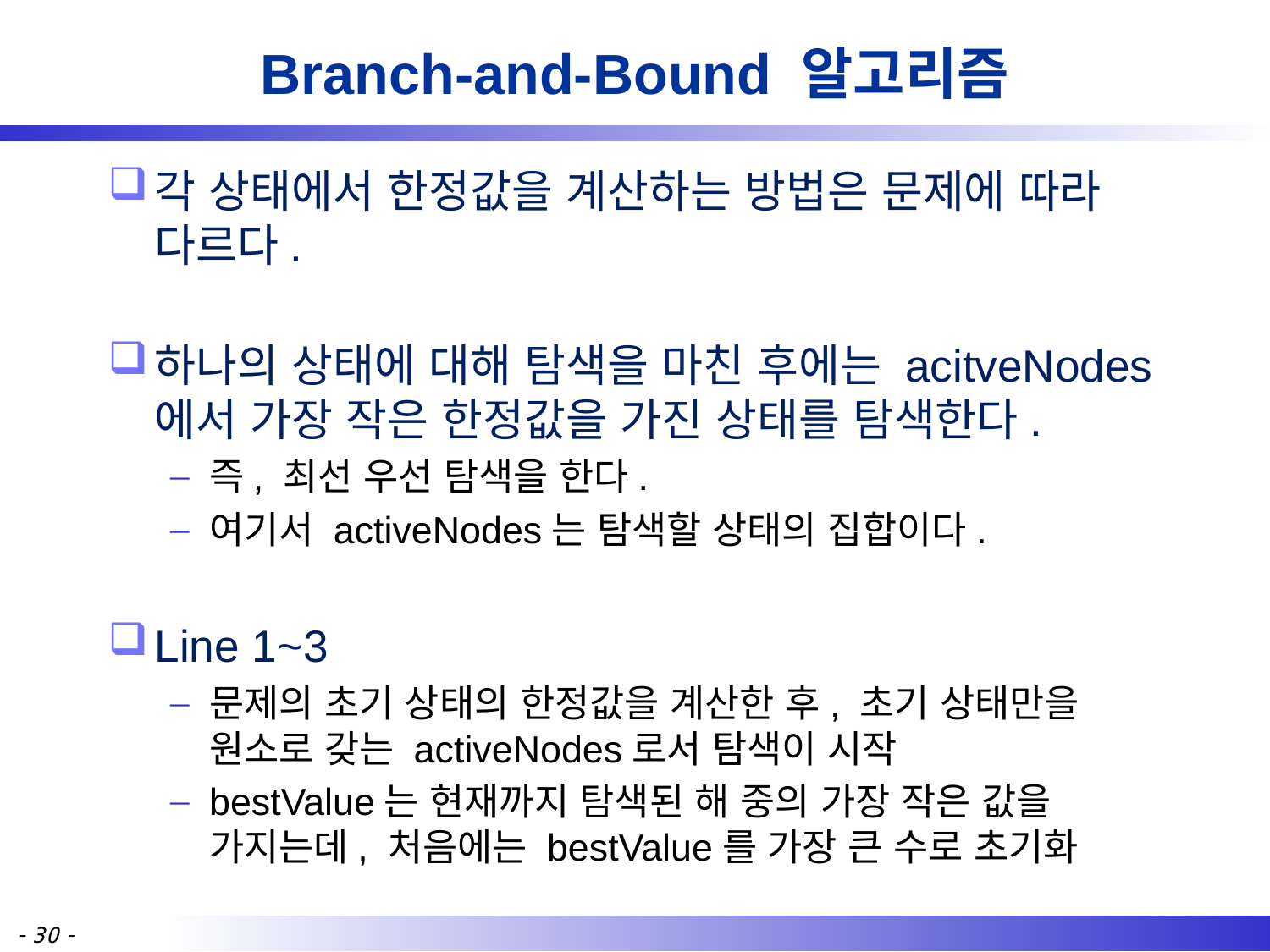

# Branch-and-Bound 알고리즘
각 상태에서 한정값을 계산하는 방법은 문제에 따라 다르다.

하나의 상태에 대해 탐색을 마친 후에는 acitveNodes에서 가장 작은 한정값을 가진 상태를 탐색한다.
즉, 최선 우선 탐색을 한다.
여기서 activeNodes는 탐색할 상태의 집합이다.

Line 1~3
문제의 초기 상태의 한정값을 계산한 후, 초기 상태만을 원소로 갖는 activeNodes로서 탐색이 시작
bestValue는 현재까지 탐색된 해 중의 가장 작은 값을 가지는데, 처음에는 bestValue를 가장 큰 수로 초기화
- 30 -